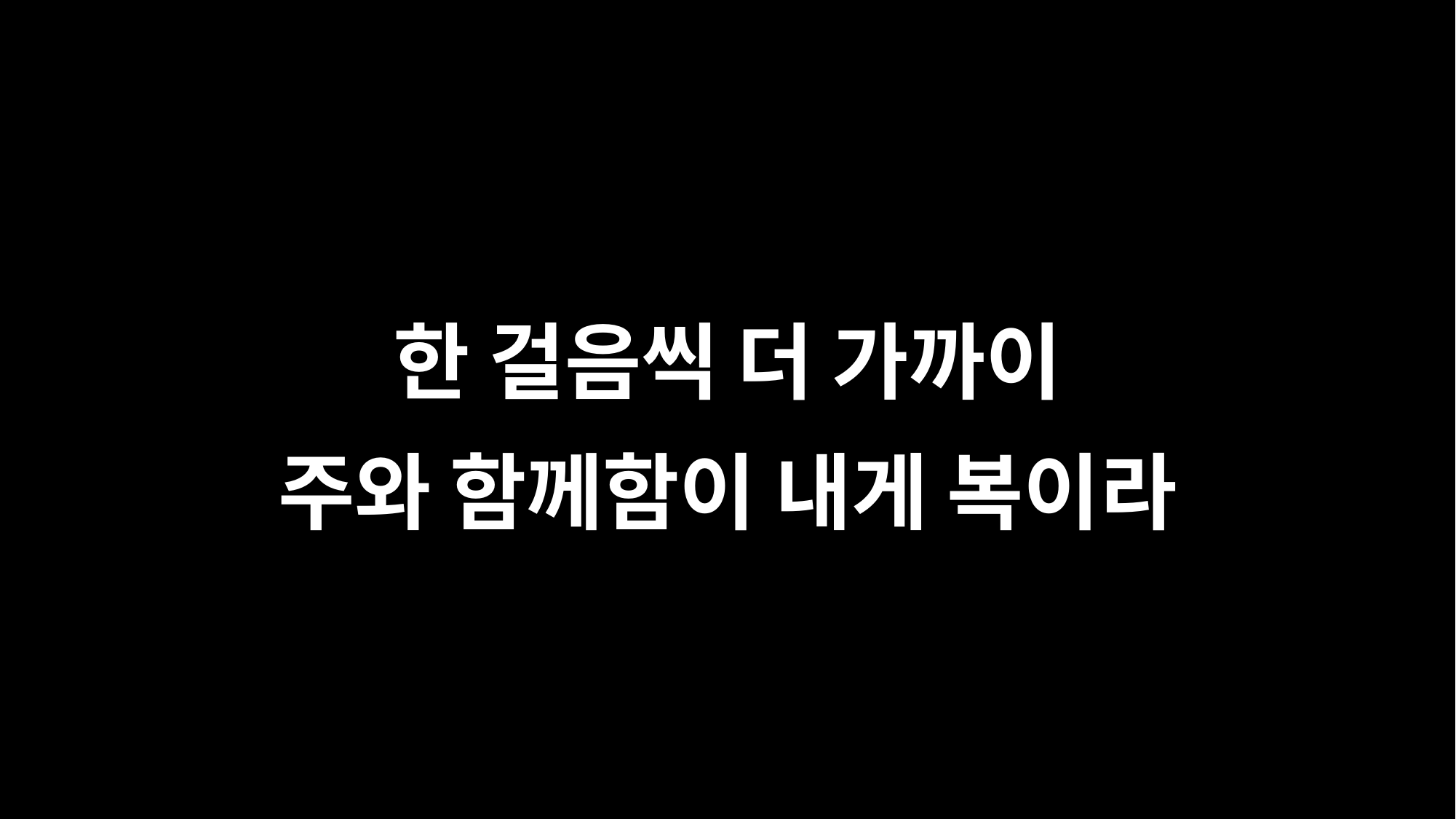

한 걸음씩 더 가까이
주와 함께함이 내게 복이라